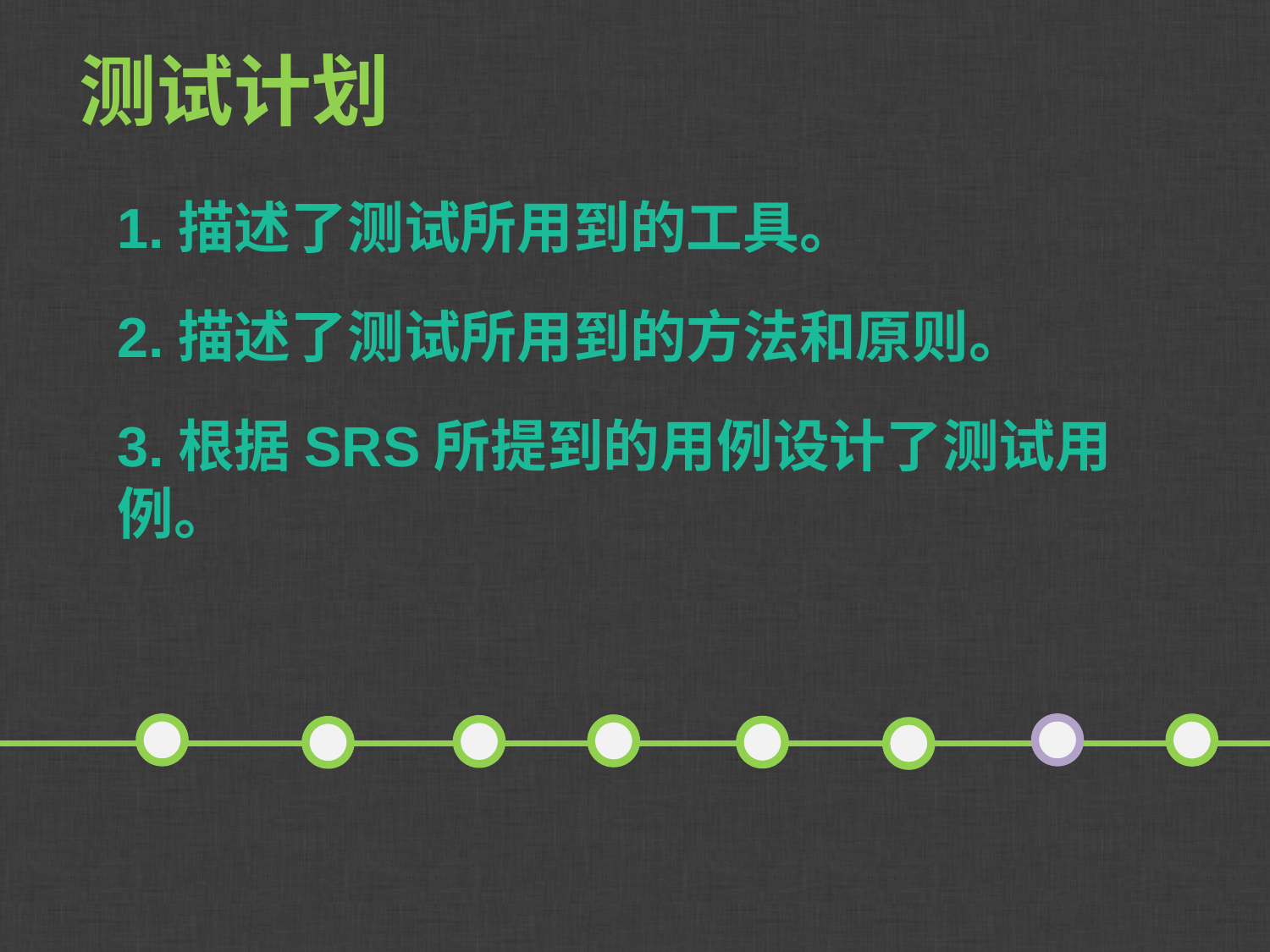

测试计划
1.描述了测试所用到的工具。
2.描述了测试所用到的方法和原则。
3.根据SRS所提到的用例设计了测试用例。